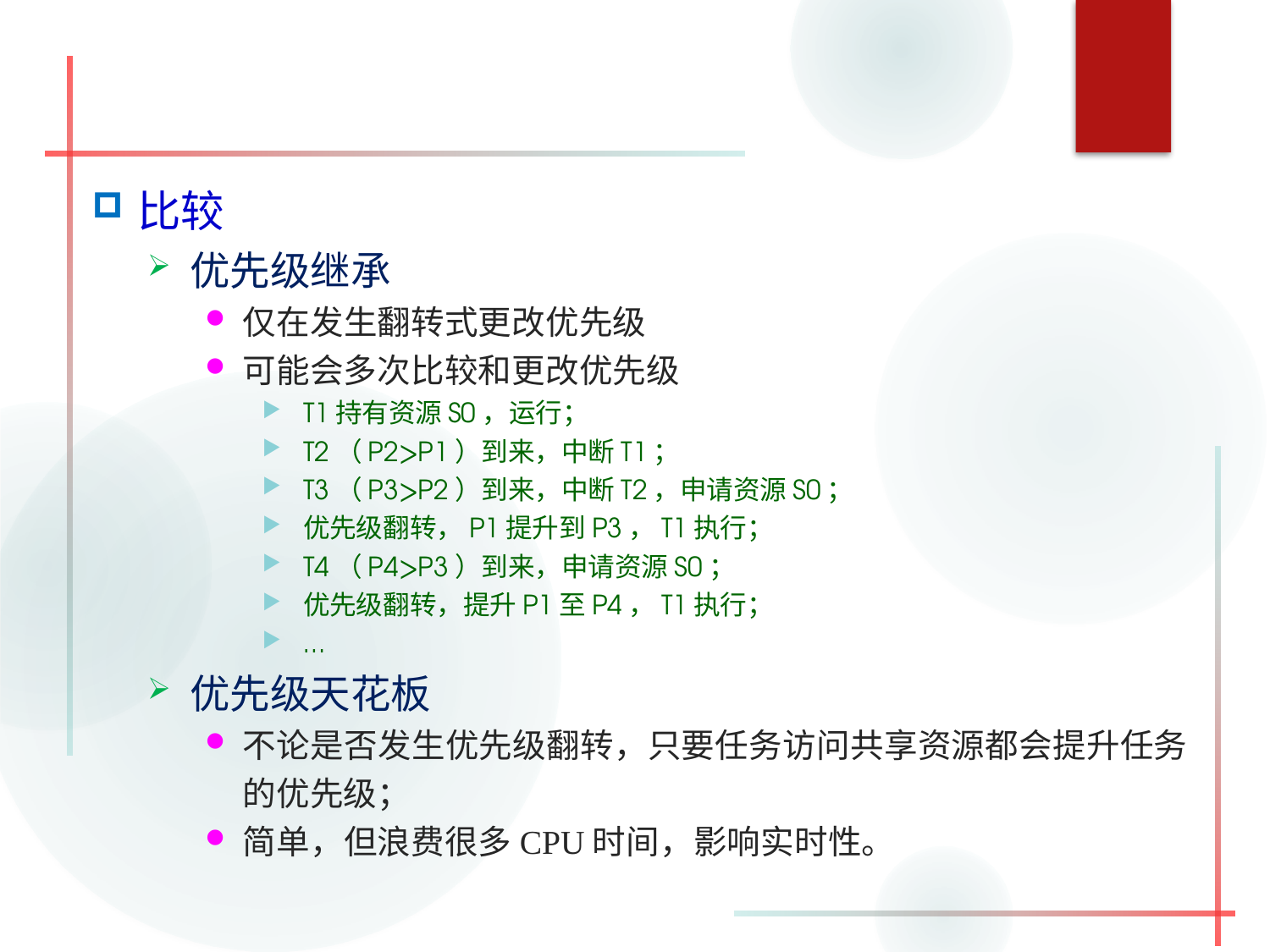

29
#
比较
优先级继承
仅在发生翻转式更改优先级
可能会多次比较和更改优先级
T1持有资源S0，运行；
T2（P2>P1）到来，中断T1；
T3（P3>P2）到来，中断T2，申请资源S0；
优先级翻转，P1提升到P3，T1执行；
T4（P4>P3）到来，申请资源S0；
优先级翻转，提升P1至P4，T1执行；
…
优先级天花板
不论是否发生优先级翻转，只要任务访问共享资源都会提升任务的优先级；
简单，但浪费很多CPU时间，影响实时性。